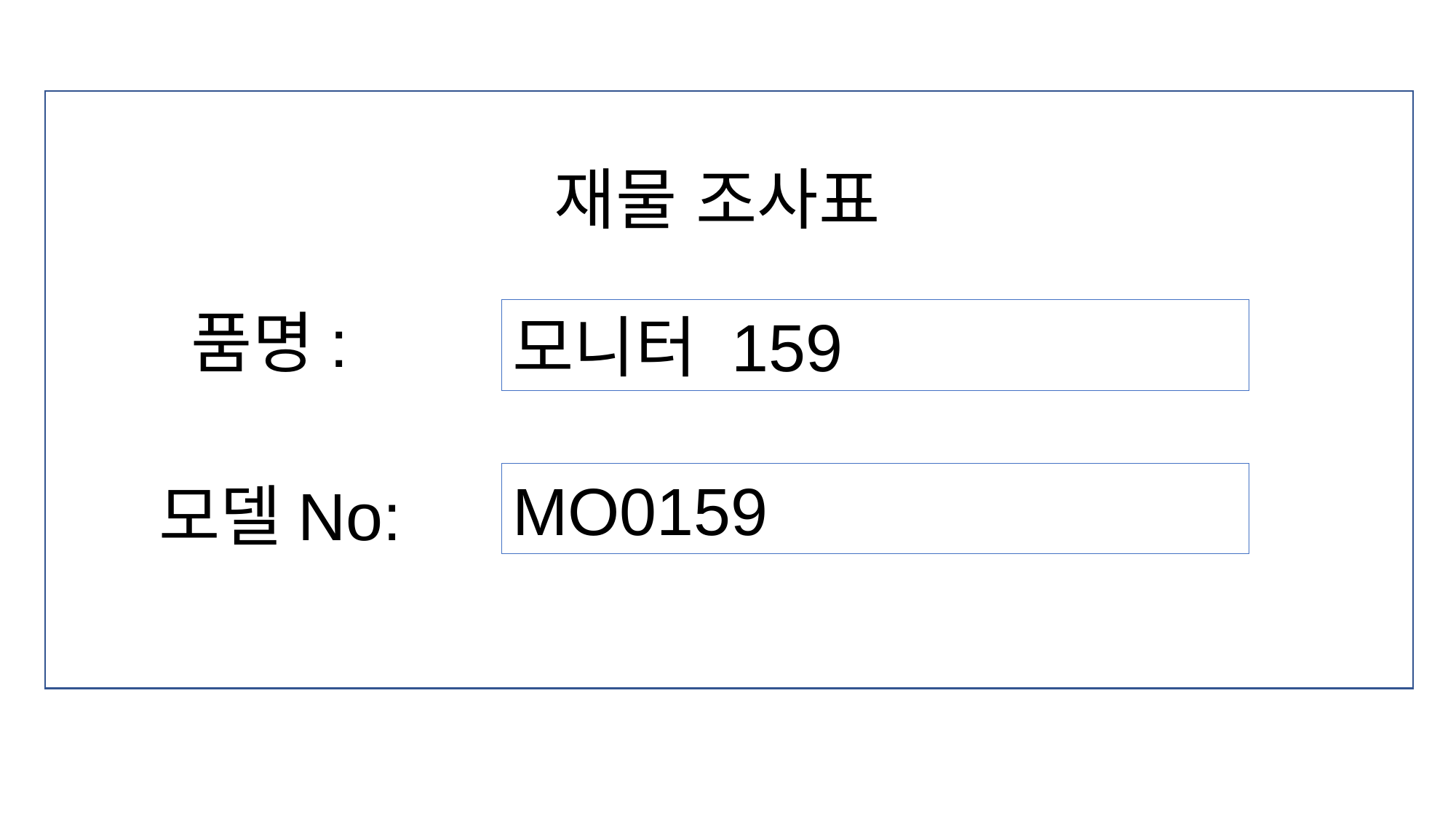

재물 조사표
품명:
모니터 159
MO0159
모델No: